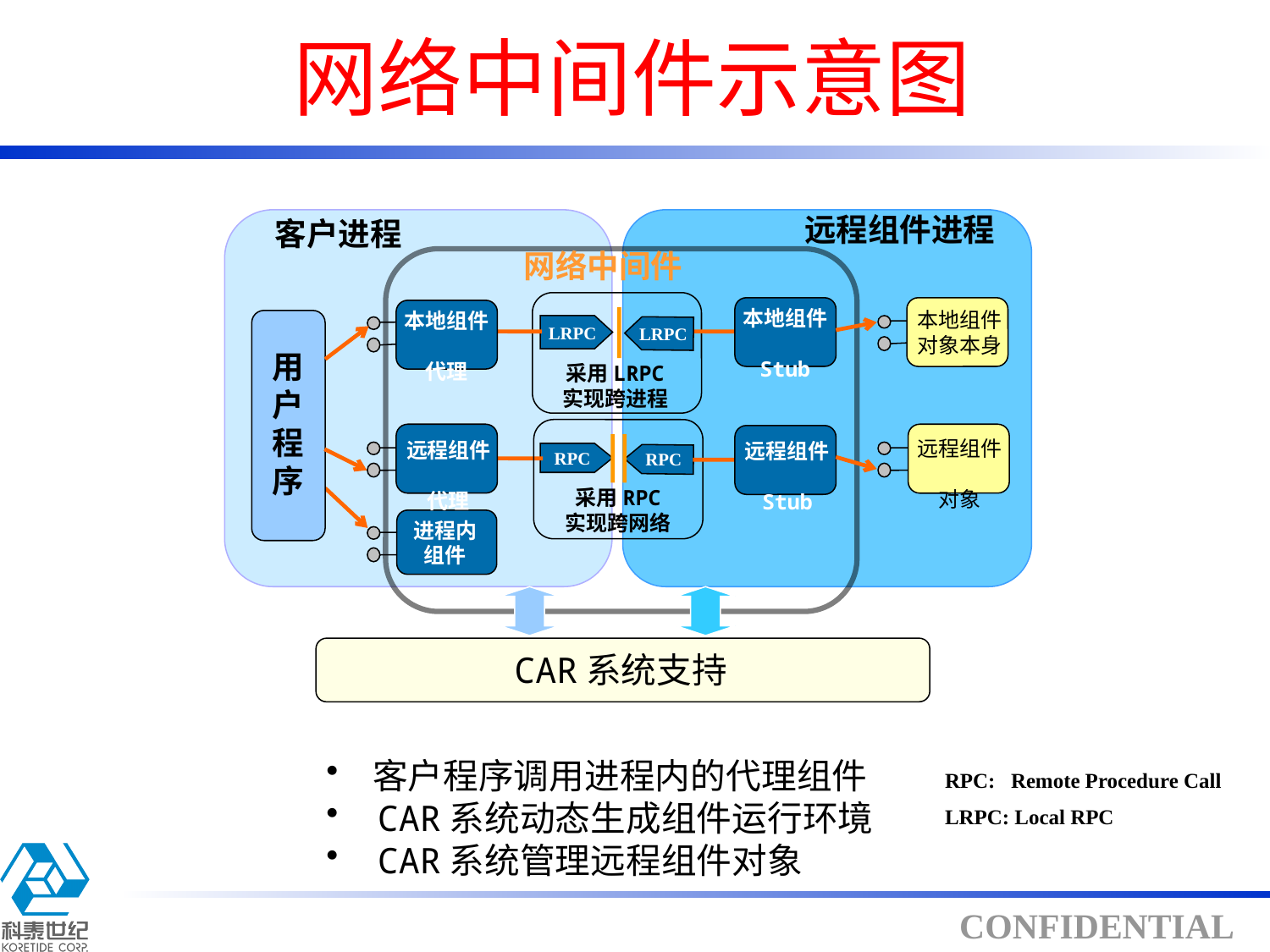

# 网络中间件示意图
远程组件进程
客户进程

 网络中间件

本地组件
Stub

本地组件
对象本身

本地组件
代理

LRPC

LRPC

用户程序

采用LRPC
实现跨进程

远程组件
代理

远程组件
对象

远程组件
Stub

RPC

RPC

采用RPC
实现跨网络

进程内
组件

CAR系统支持
客户程序和组件的调用过程：
 客户程序调用进程内的代理组件
 CAR系统动态生成组件运行环境
 CAR系统管理远程组件对象
RPC:   Remote Procedure Call
LRPC: Local RPC